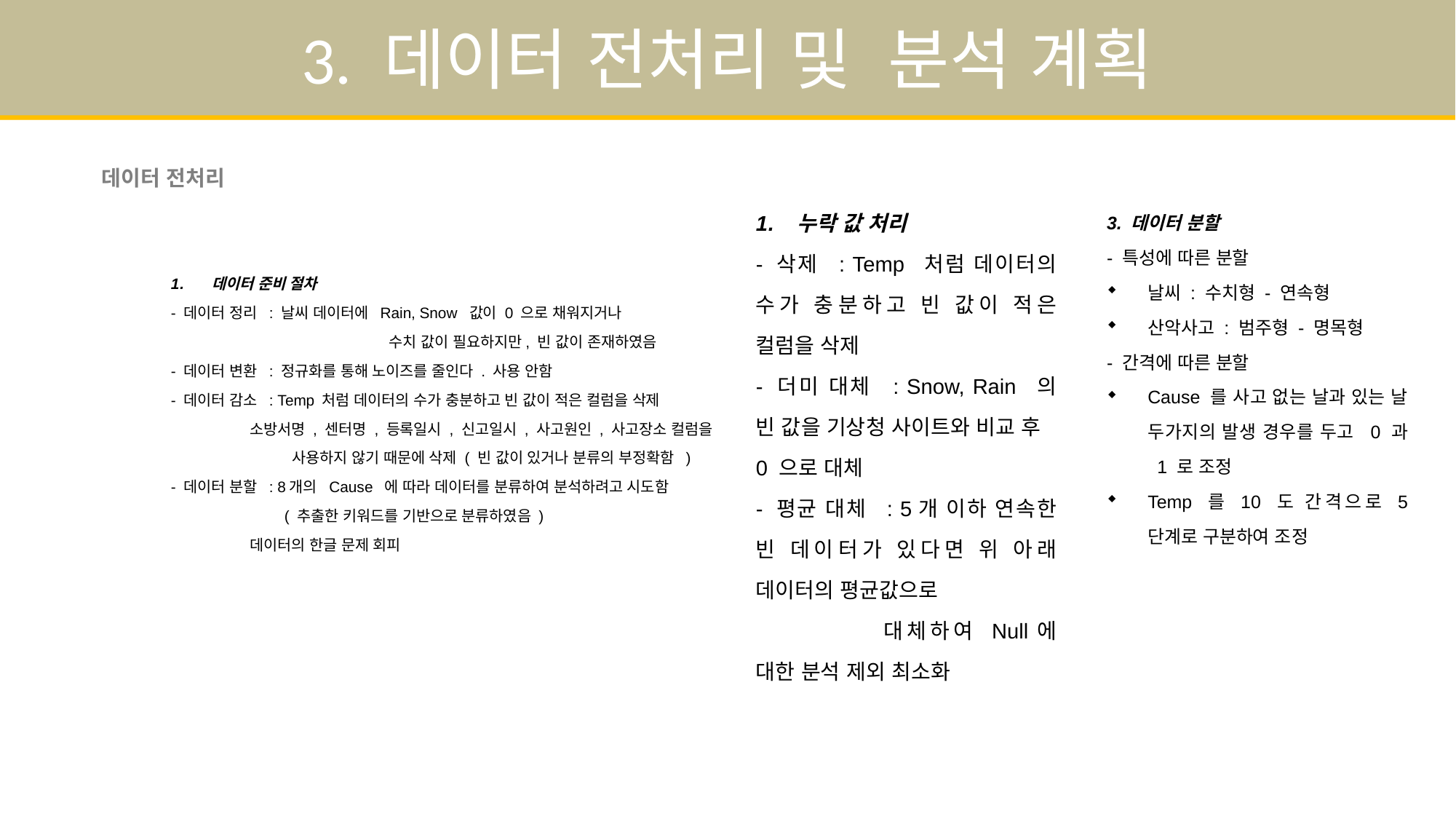

3. 데이터 전처리 및  분석 계획
데이터 전처리
누락 값 처리
- 삭제  : Temp  처럼 데이터의 수가 충분하고 빈 값이 적은 컬럼을 삭제
- 더미 대체  : Snow, Rain  의 빈 값을 기상청 사이트와 비교 후  0 으로 대체
- 평균 대체  : 5개 이하 연속한 빈 데이터가 있다면 위 아래 데이터의 평균값으로
	 대체하여 Null에 대한 분석 제외 최소화
3. 데이터 분할
- 특성에 따른 분할
날씨 : 수치형 - 연속형
산악사고 : 범주형 - 명목형
- 간격에 따른 분할
Cause 를 사고 없는 날과 있는 날 두가지의 발생 경우를 두고  0 과  1 로 조정
Temp 를 10 도 간격으로 5 단계로 구분하여 조정
데이터 준비 절차
- 데이터 정리  : 날씨 데이터에  Rain, Snow  값이 0 으로 채워지거나
		수치 값이 필요하지만, 빈 값이 존재하였음
- 데이터 변환  : 정규화를 통해 노이즈를 줄인다 . 사용 안함
- 데이터 감소  : Temp 처럼 데이터의 수가 충분하고 빈 값이 적은 컬럼을 삭제
                  소방서명 , 센터명 , 등록일시 , 신고일시 , 사고원인 , 사고장소 컬럼을
	  사용하지 않기 때문에 삭제 ( 빈 값이 있거나 분류의 부정확함  )
- 데이터 분할  : 8개의  Cause  에 따라 데이터를 분류하여 분석하려고 시도함
	 ( 추출한 키워드를 기반으로 분류하였음 )
                  데이터의 한글 문제 회피